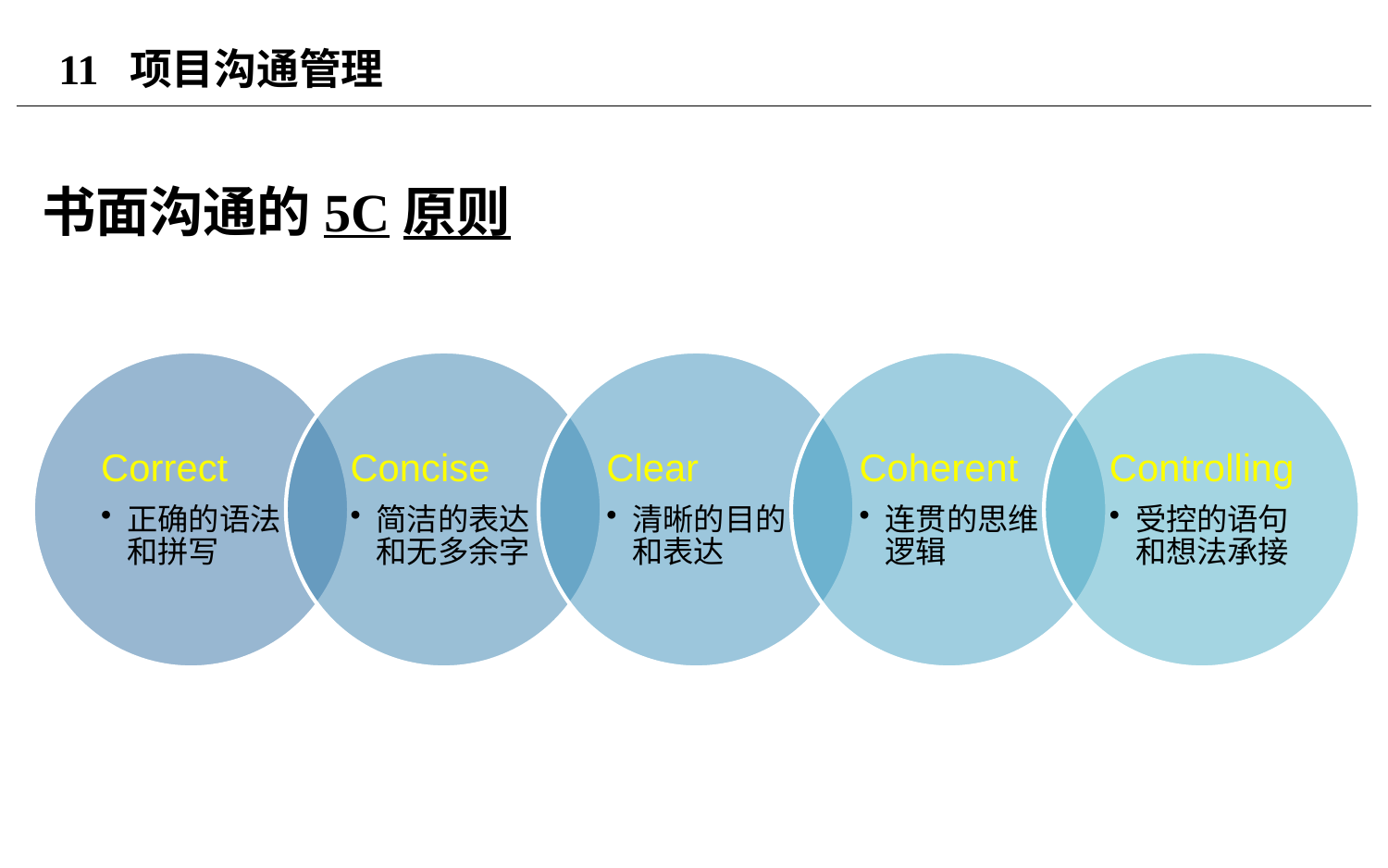

# 11  项目沟通管理
书面沟通的5C原则
Correct
正确的语法和拼写
Concise
简洁的表达和无多余字
Clear
清晰的目的和表达
Coherent
连贯的思维逻辑
Controlling
受控的语句和想法承接